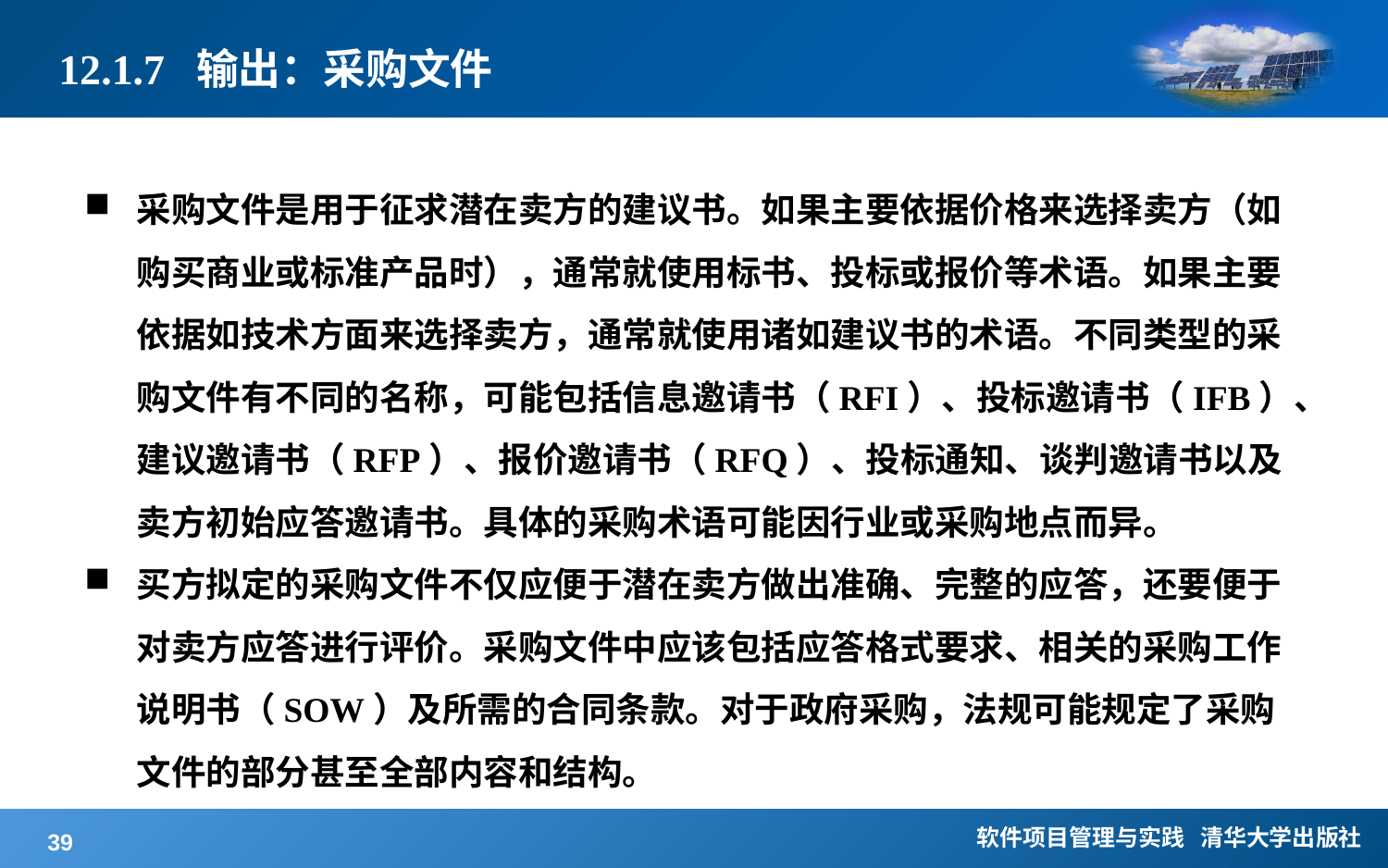

# 12.1.7  输出：采购文件
采购文件是用于征求潜在卖方的建议书。如果主要依据价格来选择卖方（如购买商业或标准产品时），通常就使用标书、投标或报价等术语。如果主要依据如技术方面来选择卖方，通常就使用诸如建议书的术语。不同类型的采购文件有不同的名称，可能包括信息邀请书（RFI）、投标邀请书（IFB）、建议邀请书（RFP）、报价邀请书（RFQ）、投标通知、谈判邀请书以及卖方初始应答邀请书。具体的采购术语可能因行业或采购地点而异。
买方拟定的采购文件不仅应便于潜在卖方做出准确、完整的应答，还要便于对卖方应答进行评价。采购文件中应该包括应答格式要求、相关的采购工作说明书（SOW）及所需的合同条款。对于政府采购，法规可能规定了采购文件的部分甚至全部内容和结构。